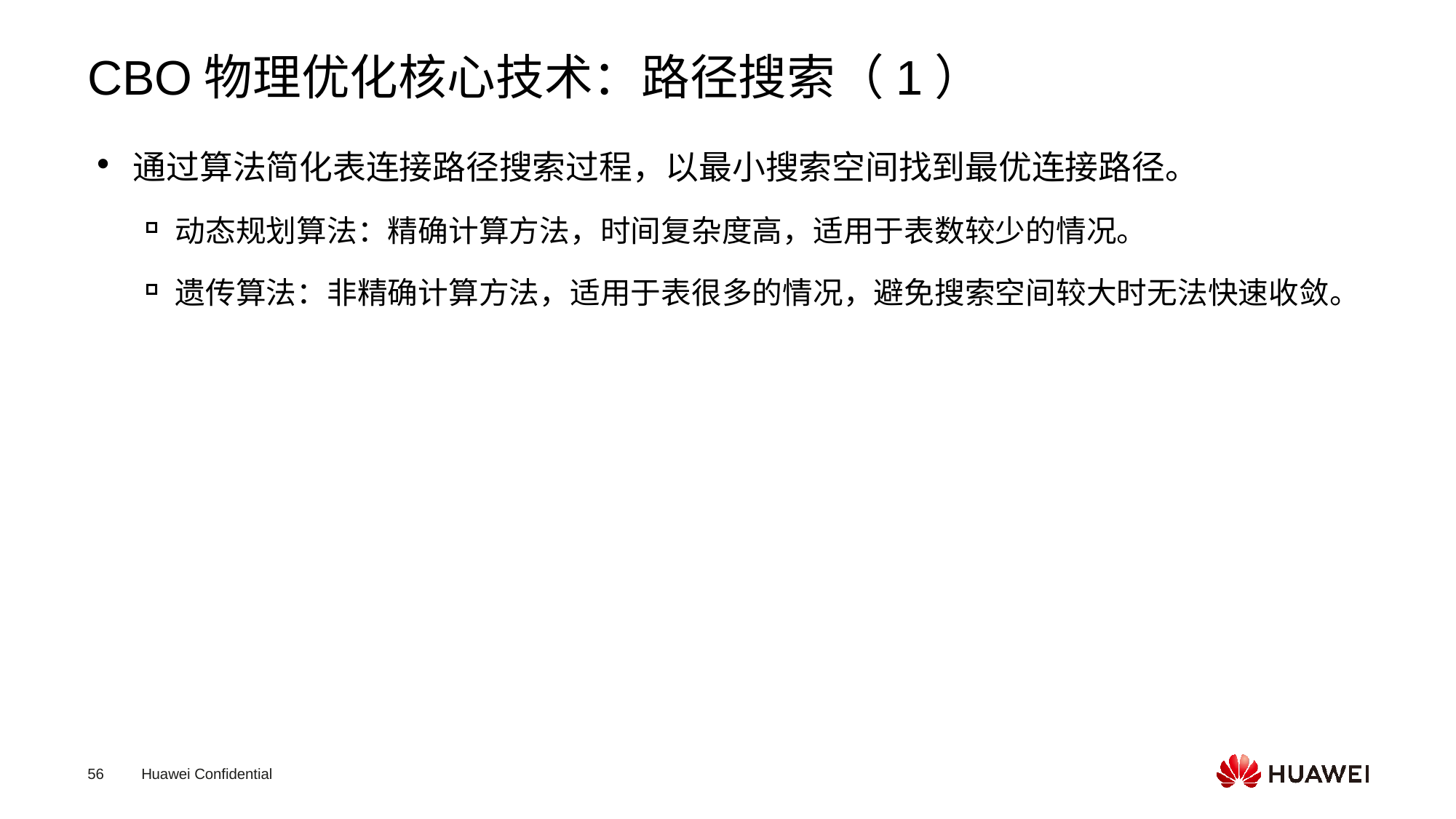

# CBO物理优化核心技术：路径搜索（1）
通过算法简化表连接路径搜索过程，以最小搜索空间找到最优连接路径。
动态规划算法：精确计算方法，时间复杂度高，适用于表数较少的情况。
遗传算法：非精确计算方法，适用于表很多的情况，避免搜索空间较大时无法快速收敛。